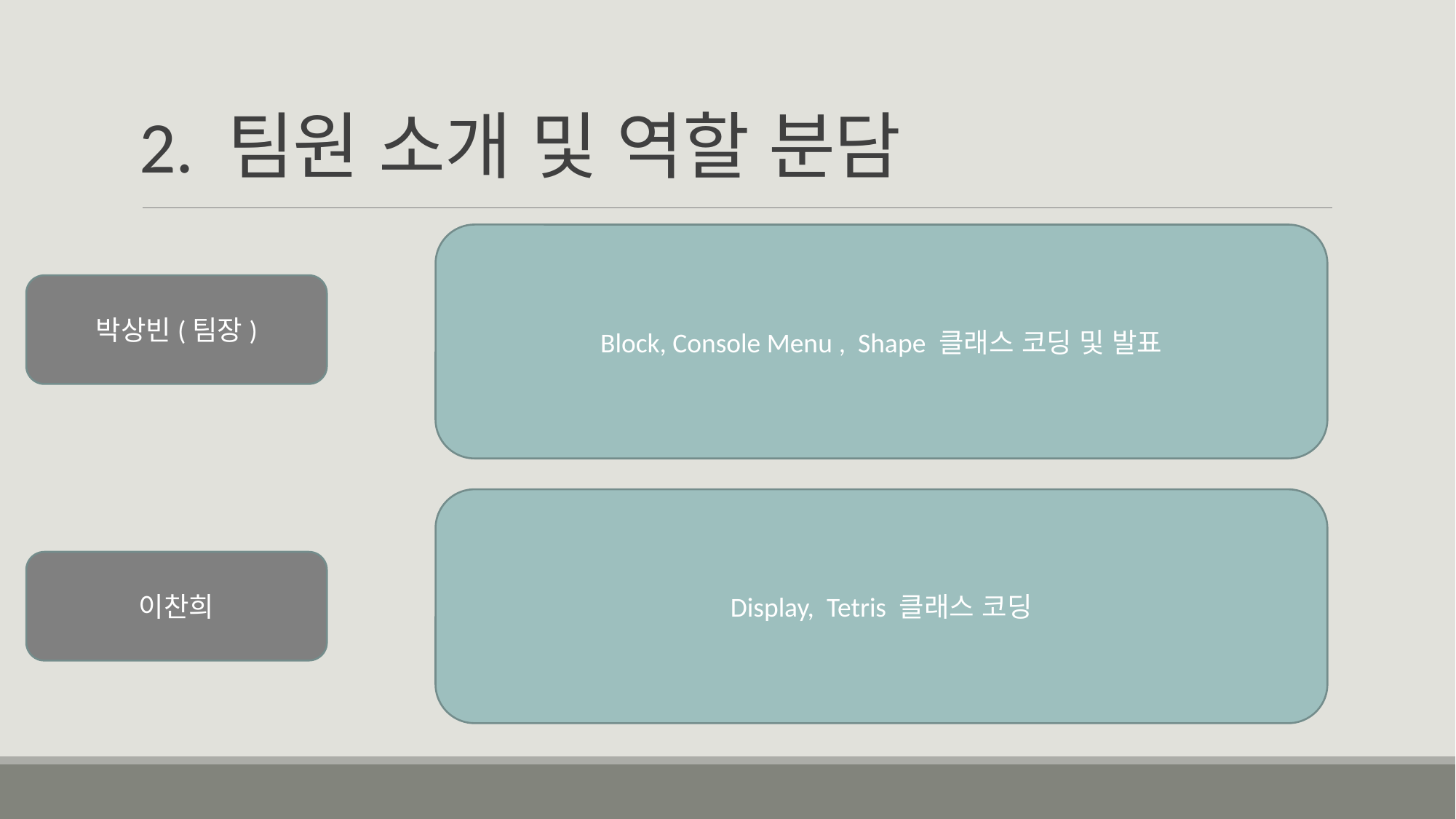

# 2. 팀원 소개 및 역할 분담
Block, Console Menu ,  Shape 클래스 코딩 및 발표
박상빈(팀장)
Display,  Tetris 클래스 코딩
이찬희